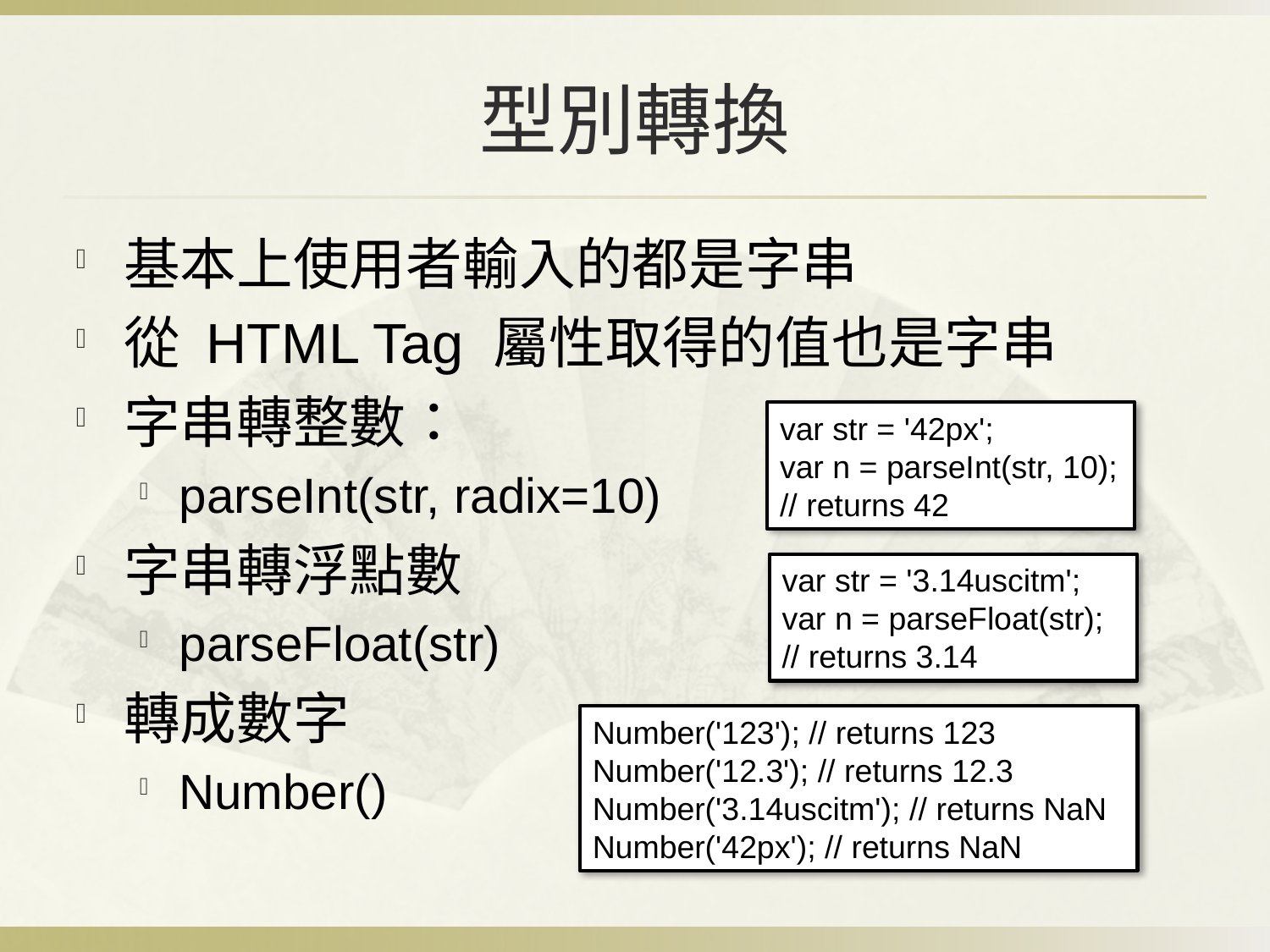

# 型別轉換
基本上使用者輸入的都是字串
從 HTML Tag 屬性取得的值也是字串
字串轉整數：
parseInt(str, radix=10)
字串轉浮點數
parseFloat(str)
轉成數字
Number()
var str = '42px';
var n = parseInt(str, 10);
// returns 42
var str = '3.14uscitm';
var n = parseFloat(str);
// returns 3.14
Number('123'); // returns 123
Number('12.3'); // returns 12.3
Number('3.14uscitm'); // returns NaN
Number('42px'); // returns NaN